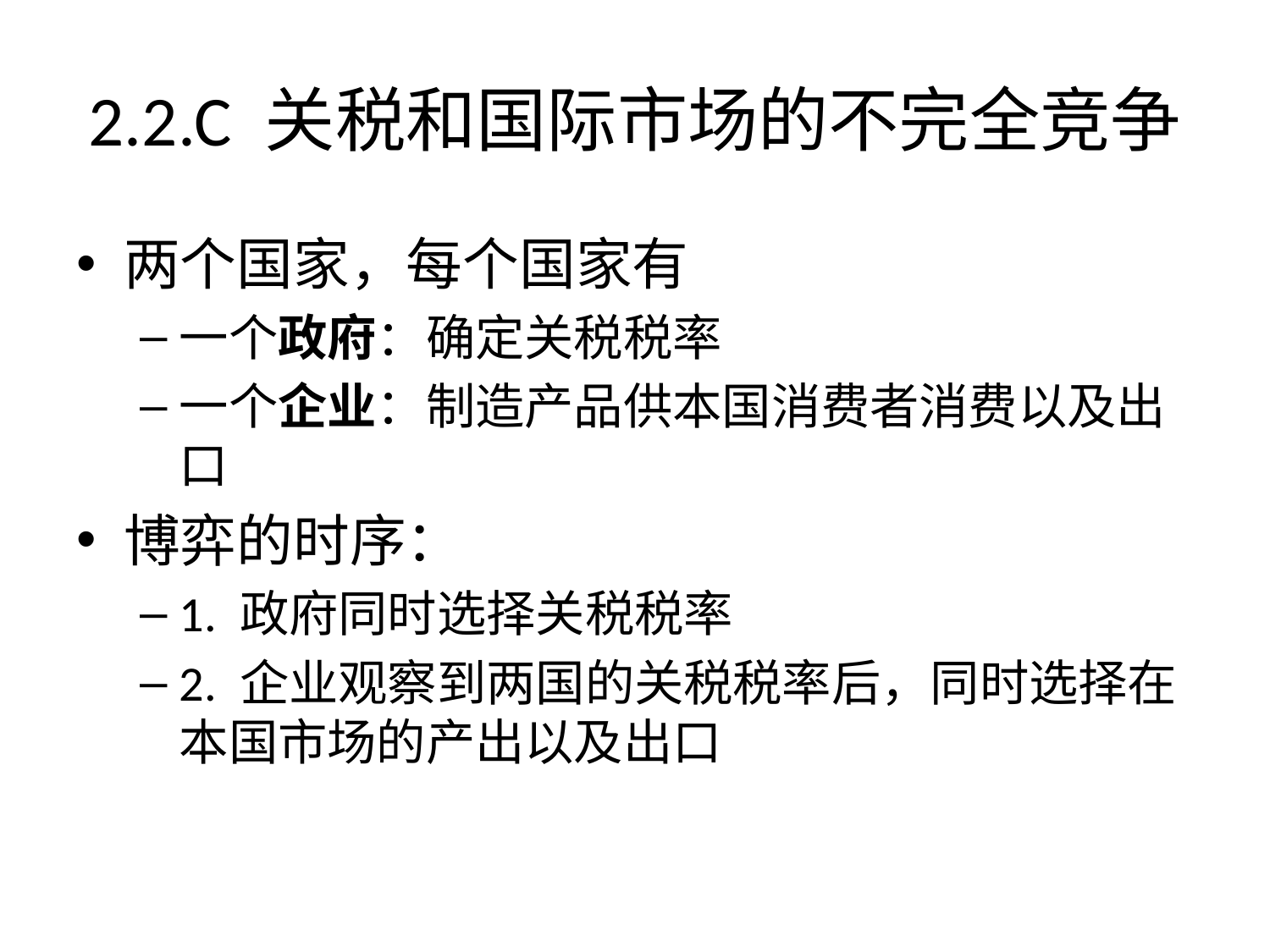

2.2.C 关税和国际市场的不完全竞争
两个国家，每个国家有
一个政府：确定关税税率
一个企业：制造产品供本国消费者消费以及出口
博弈的时序：
1. 政府同时选择关税税率
2. 企业观察到两国的关税税率后，同时选择在本国市场的产出以及出口